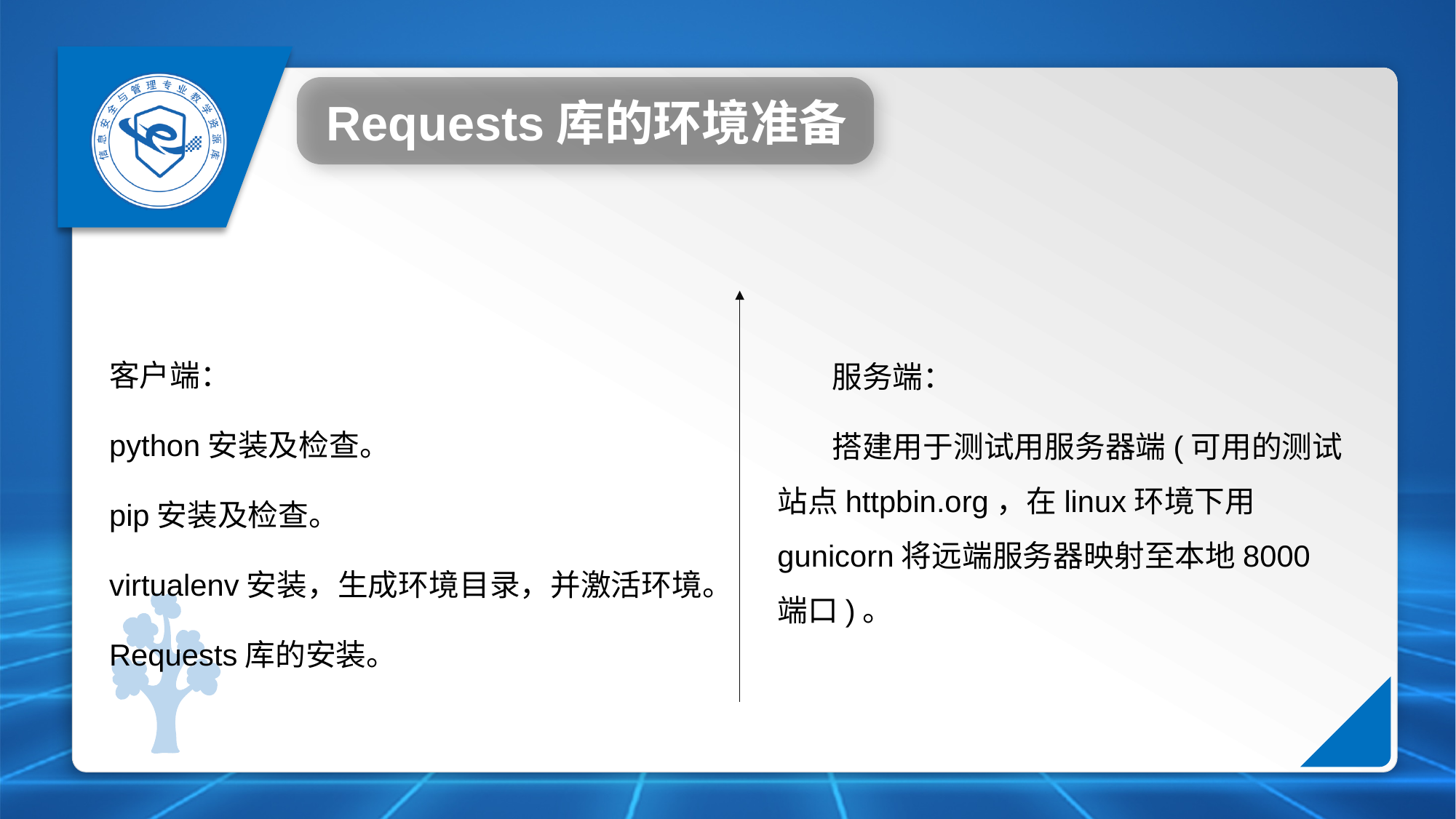

Requests库的环境准备
客户端：
python安装及检查。
pip安装及检查。
virtualenv安装，生成环境目录，并激活环境。
Requests库的安装。
服务端：
搭建用于测试用服务器端(可用的测试站点httpbin.org，在linux环境下用gunicorn将远端服务器映射至本地8000端口)。